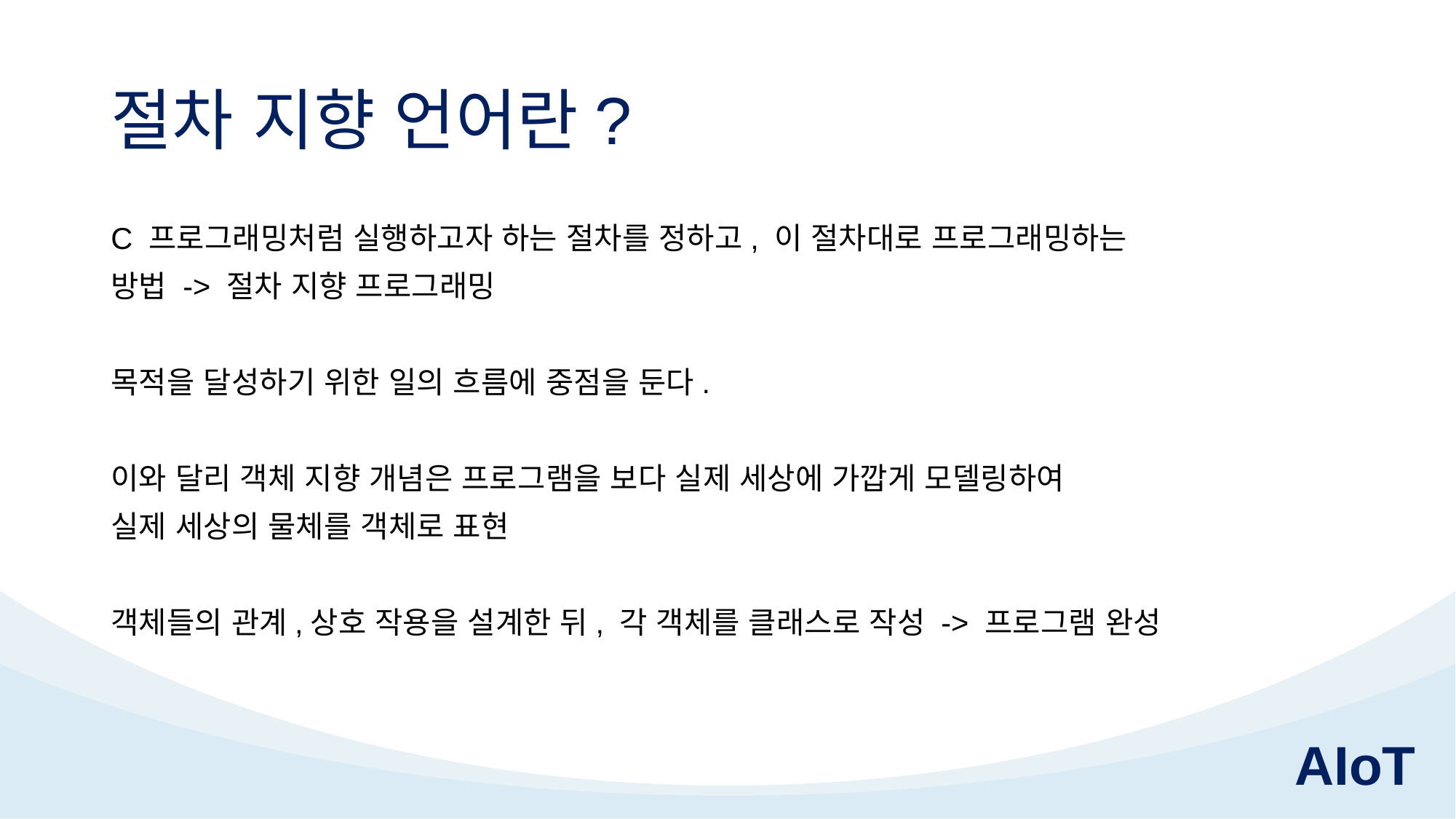

# 절차 지향 언어란?
C 프로그래밍처럼 실행하고자 하는 절차를 정하고, 이 절차대로 프로그래밍하는
방법 -> 절차 지향 프로그래밍

목적을 달성하기 위한 일의 흐름에 중점을 둔다.

이와 달리 객체 지향 개념은 프로그램을 보다 실제 세상에 가깝게 모델링하여
실제 세상의 물체를 객체로 표현

객체들의 관계,상호 작용을 설계한 뒤, 각 객체를 클래스로 작성 -> 프로그램 완성